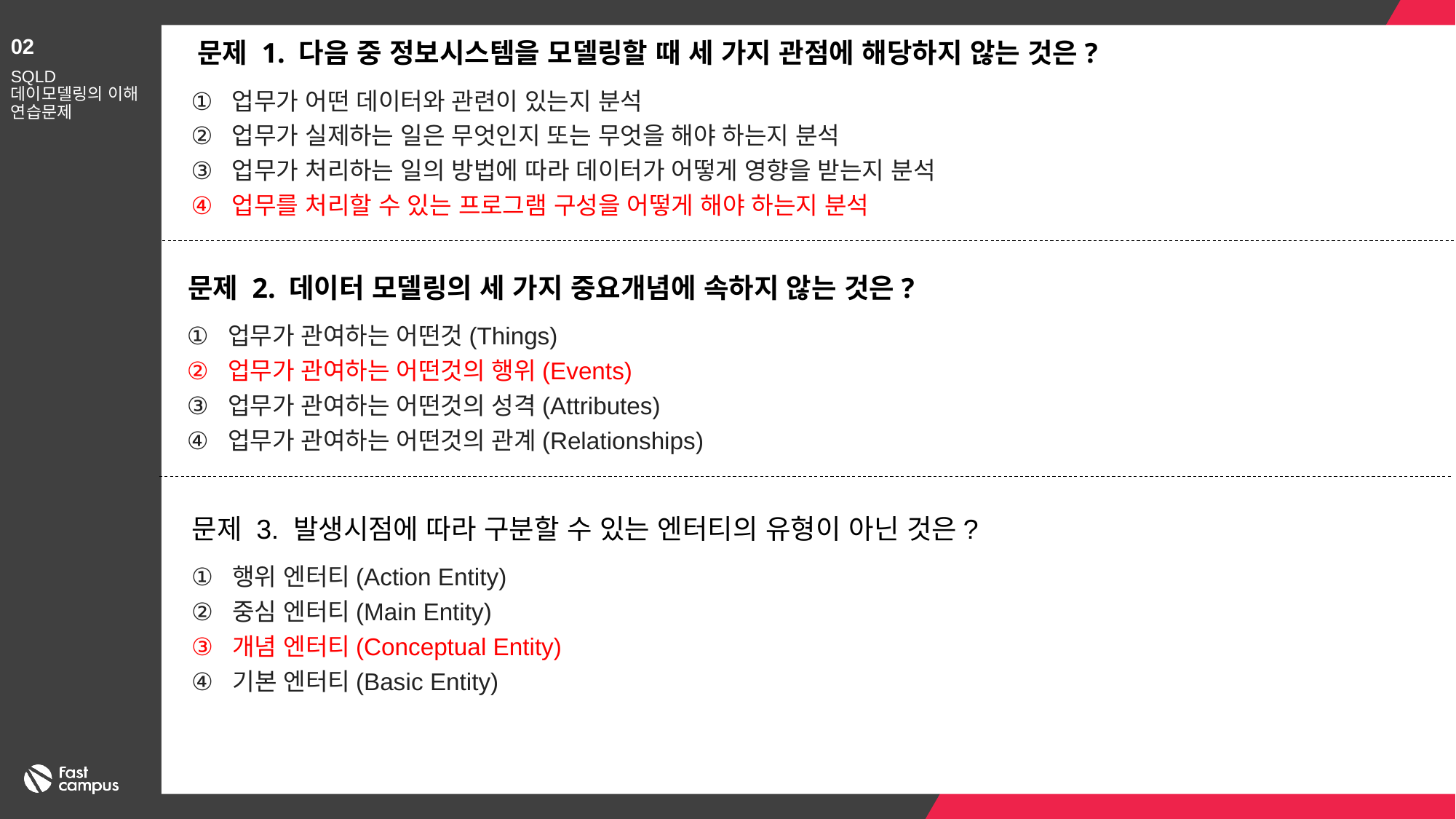

02
문제 1. 다음 중 정보시스템을 모델링할 때 세 가지 관점에 해당하지 않는 것은?
SQLD
데이모델링의 이해
연습문제

업무가 어떤 데이터와 관련이 있는지 분석
업무가 실제하는 일은 무엇인지 또는 무엇을 해야 하는지 분석
업무가 처리하는 일의 방법에 따라 데이터가 어떻게 영향을 받는지 분석
업무를 처리할 수 있는 프로그램 구성을 어떻게 해야 하는지 분석
문제 2. 데이터 모델링의 세 가지 중요개념에 속하지 않는 것은?
업무가 관여하는 어떤것(Things)
업무가 관여하는 어떤것의 행위(Events)
업무가 관여하는 어떤것의 성격(Attributes)
업무가 관여하는 어떤것의 관계(Relationships)
문제 3. 발생시점에 따라 구분할 수 있는 엔터티의 유형이 아닌 것은?
행위 엔터티(Action Entity)
중심 엔터티(Main Entity)
개념 엔터티(Conceptual Entity)
기본 엔터티(Basic Entity)